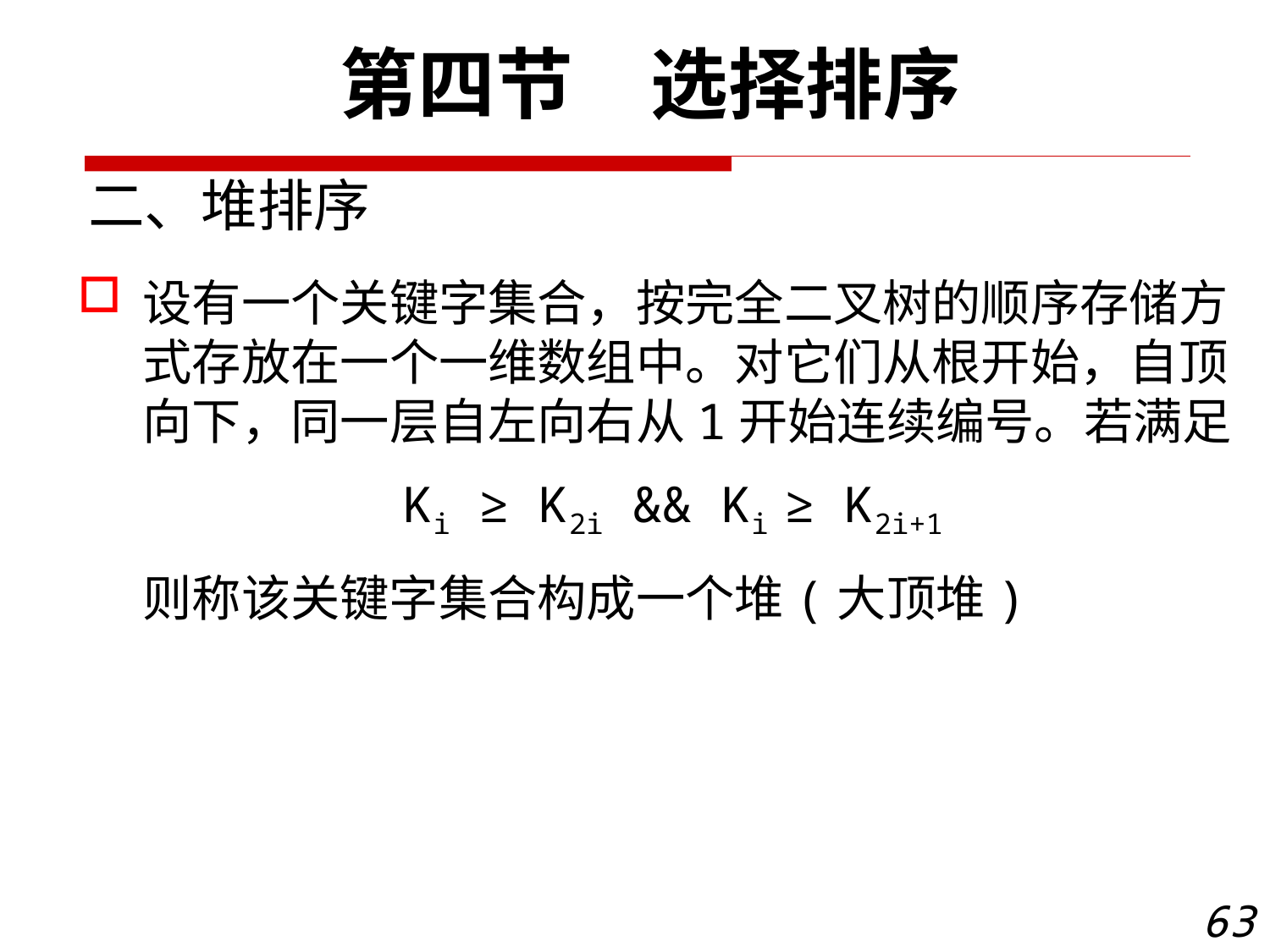

第四节　选择排序
二、堆排序
设有一个关键字集合，按完全二叉树的顺序存储方式存放在一个一维数组中。对它们从根开始，自顶向下，同一层自左向右从1开始连续编号。若满足
           Ki ≥ K2i && Ki ≥ K2i+1
	则称该关键字集合构成一个堆(大顶堆)
63